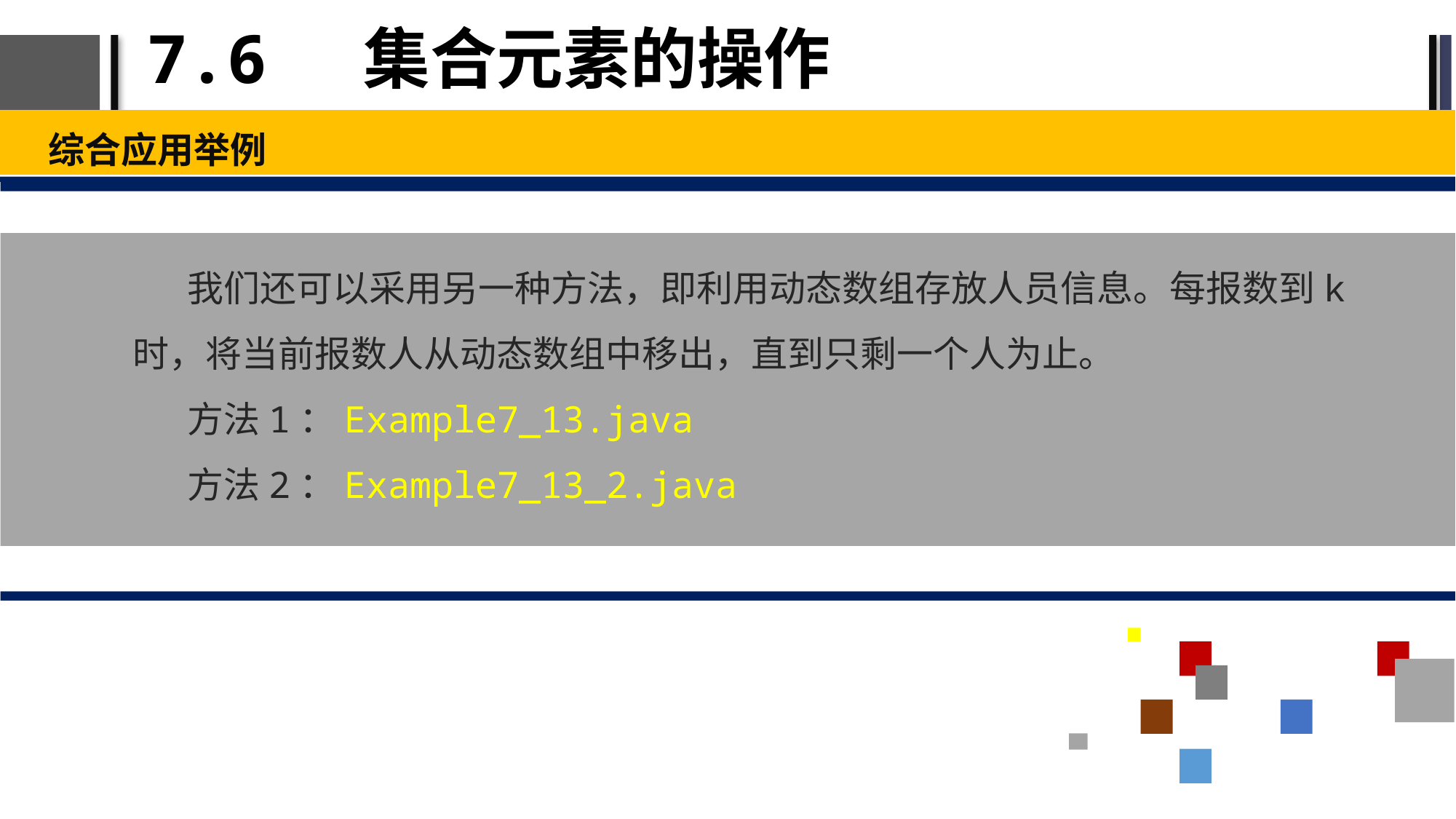

# 7.6  集合元素的操作

综合应用举例

我们还可以采用另一种方法，即利用动态数组存放人员信息。每报数到k时，将当前报数人从动态数组中移出，直到只剩一个人为止。
方法1：Example7_13.java
方法2：Example7_13_2.java